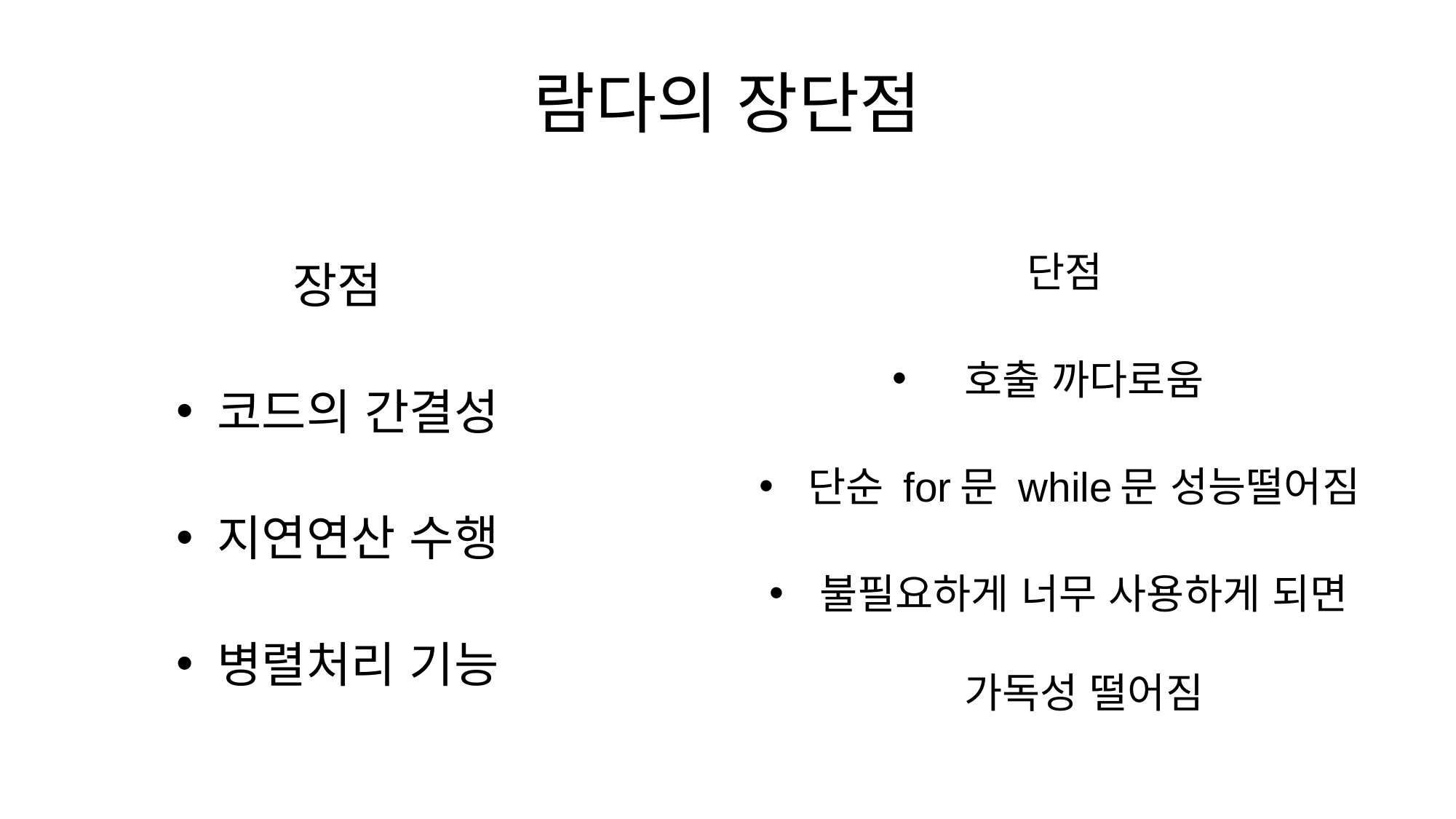

# 람다의 장단점
장점
코드의 간결성
지연연산 수행
병렬처리 기능
단점
호출 까다로움
단순 for문 while문 성능떨어짐
불필요하게 너무 사용하게 되면 가독성 떨어짐